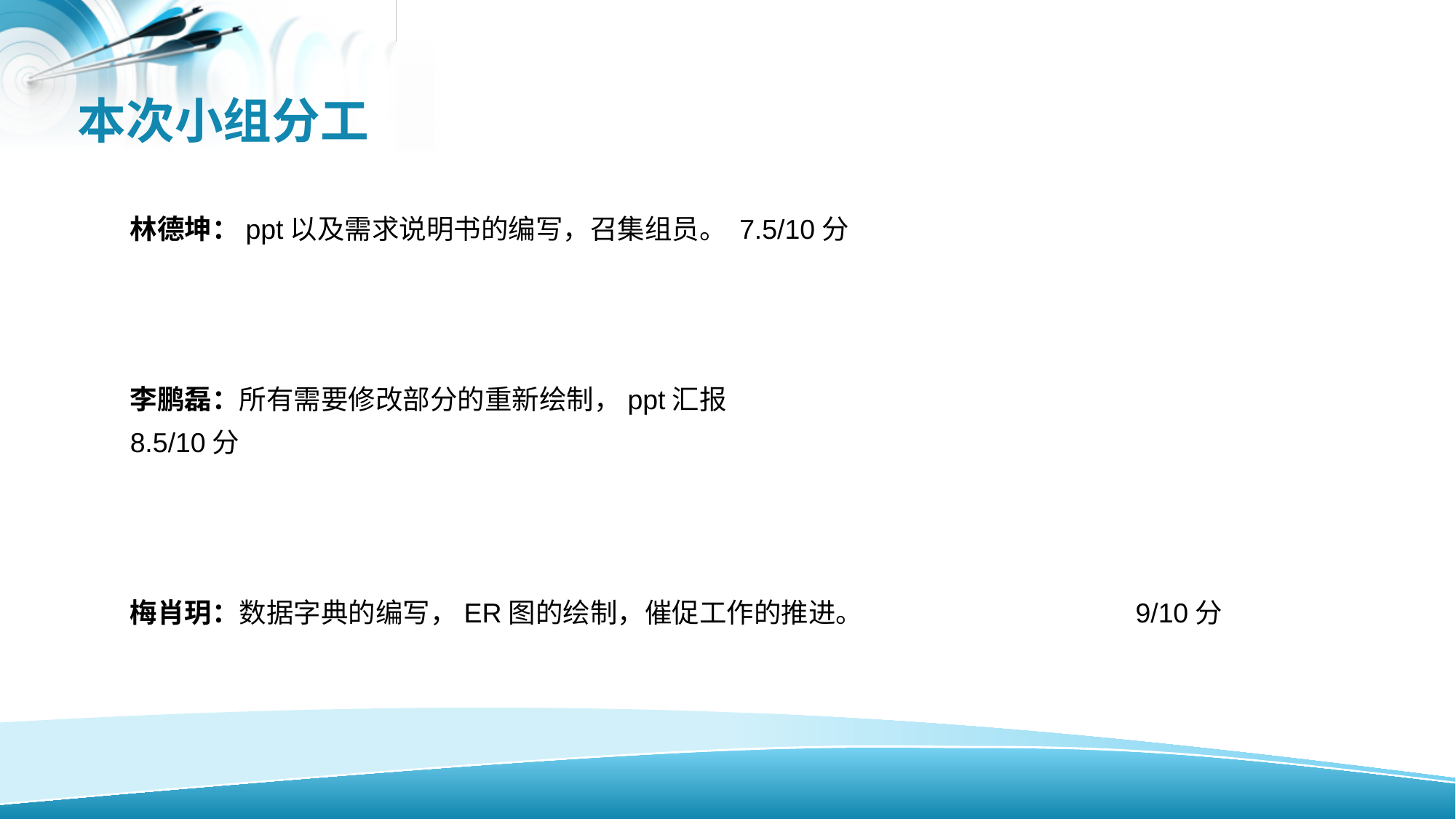

# 本次小组分工
林德坤：ppt以及需求说明书的编写，召集组员。 7.5/10分

李鹏磊：所有需要修改部分的重新绘制，ppt汇报                                                                                  8.5/10分

梅肖玥：数据字典的编写，ER图的绘制，催促工作的推进。                                           9/10分